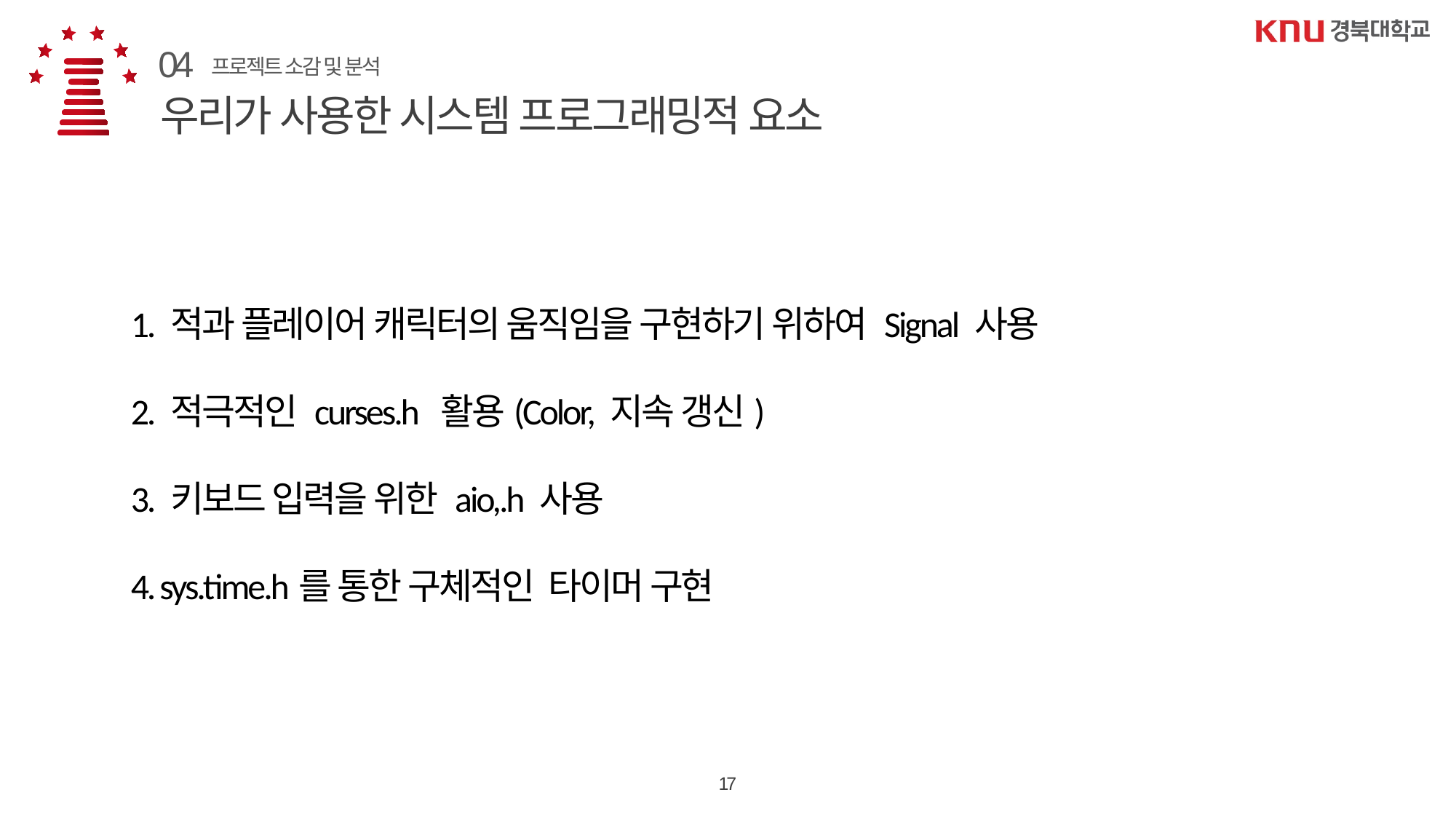

04
프로젝트 소감 및 분석
우리가 사용한 시스템 프로그래밍적 요소

1. 적과 플레이어 캐릭터의 움직임을 구현하기 위하여 Signal 사용

2. 적극적인 curses.h  활용(Color, 지속 갱신)

3. 키보드 입력을 위한 aio,.h 사용

4. sys.time.h를 통한 구체적인  타이머 구현
17